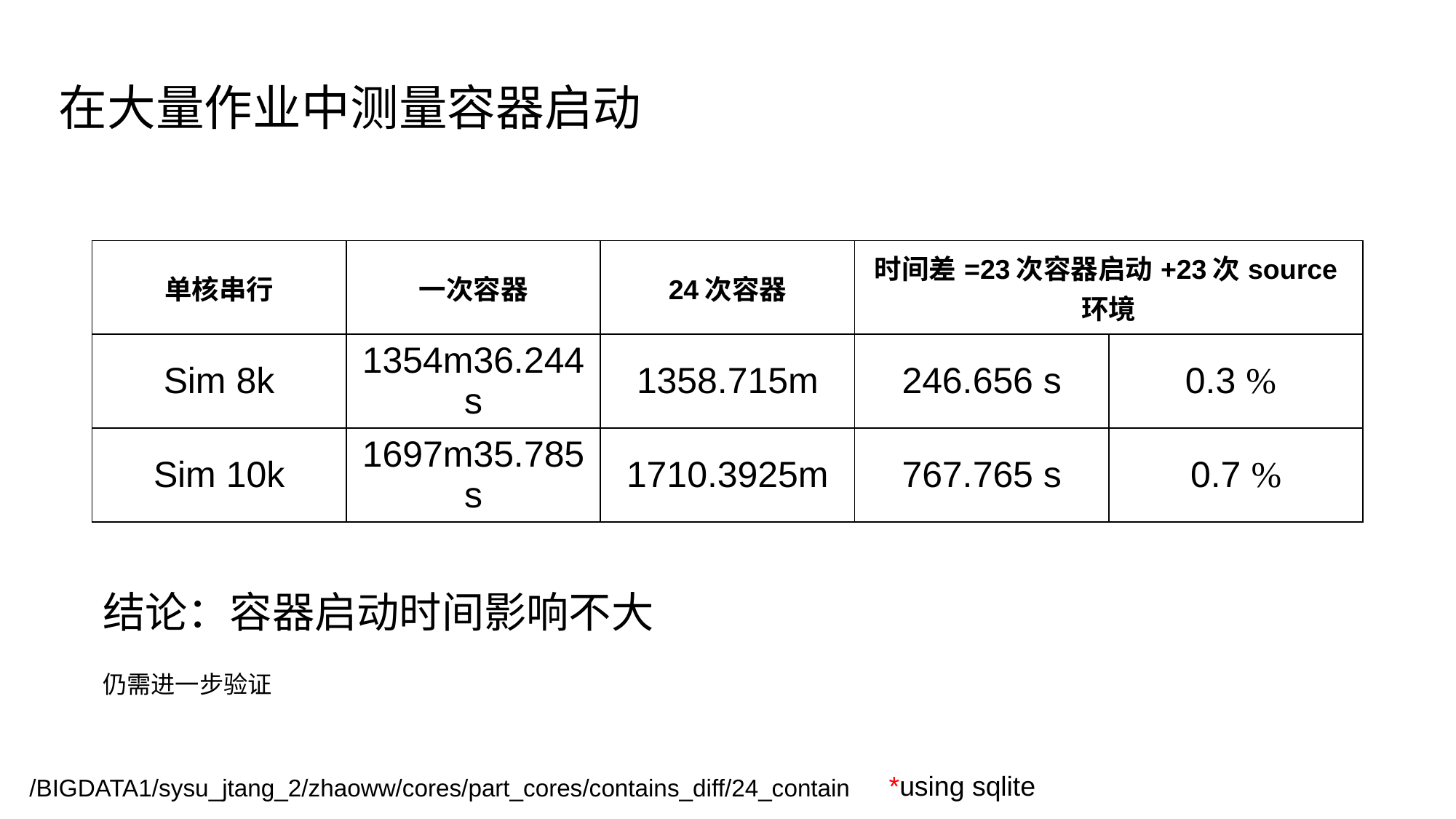

在大量作业中测量容器启动
| 单核串行 | 一次容器 | 24次容器 | 时间差=23次容器启动+23次source环境 |  |
| --- | --- | --- | --- | --- |
| Sim 8k | 1354m36.244s | 1358.715m | 246.656 s | 0.3 % |
| Sim 10k | 1697m35.785s | 1710.3925m | 767.765 s | 0.7 % |
结论：容器启动时间影响不大

仍需进一步验证
*using sqlite
/BIGDATA1/sysu_jtang_2/zhaoww/cores/part_cores/contains_diff/24_contain